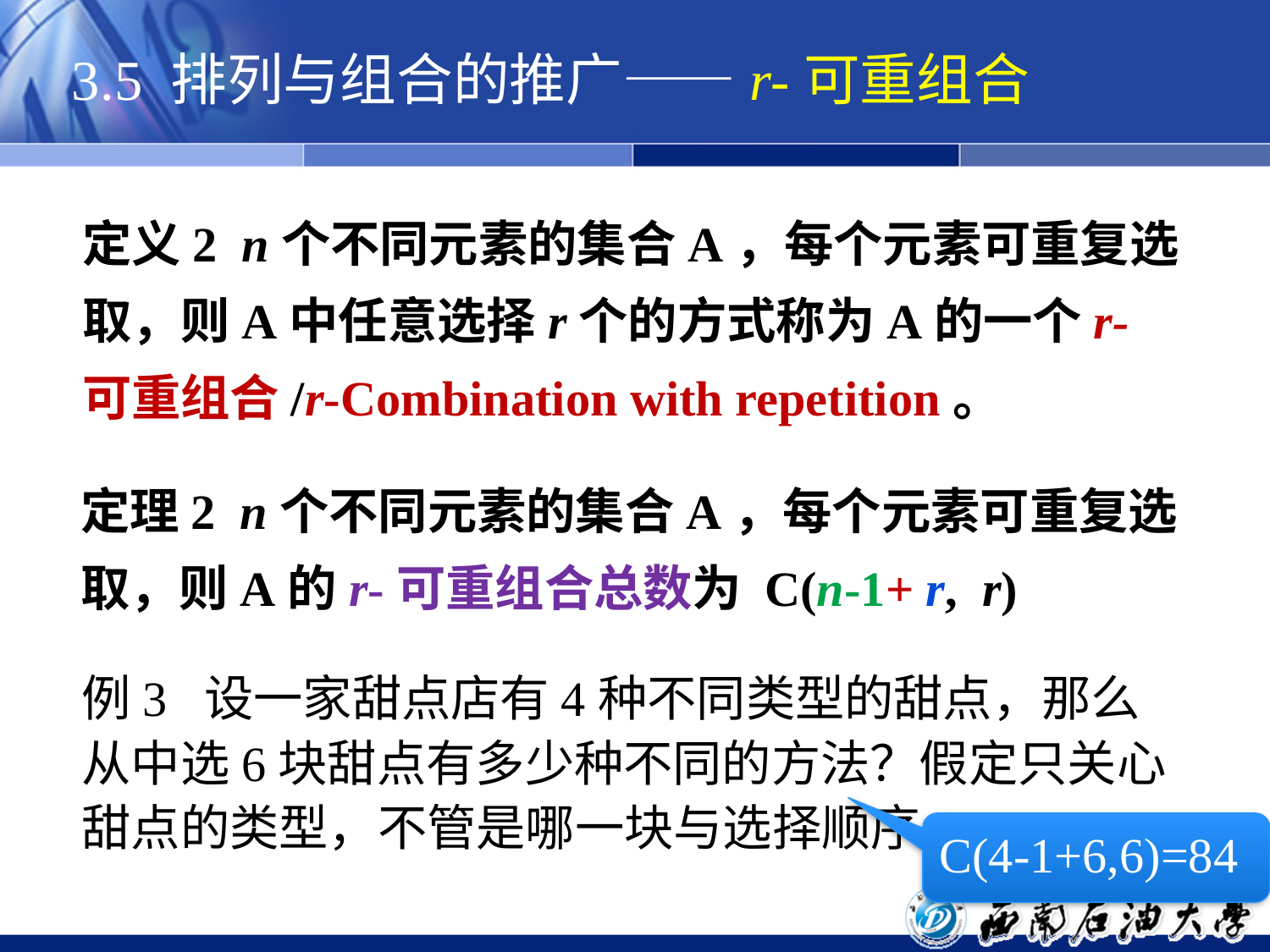

3.5 排列与组合的推广——r-可重组合
定义2  n个不同元素的集合A，每个元素可重复选取，则A中任意选择r个的方式称为A的一个r-可重组合/r-Combination with repetition。
定理2  n个不同元素的集合A，每个元素可重复选取，则A的r-可重组合总数为 C(n-1+ r,  r)
例3  设一家甜点店有4种不同类型的甜点，那么从中选6块甜点有多少种不同的方法？假定只关心甜点的类型，不管是哪一块与选择顺序。
C(4-1+6,6)=84